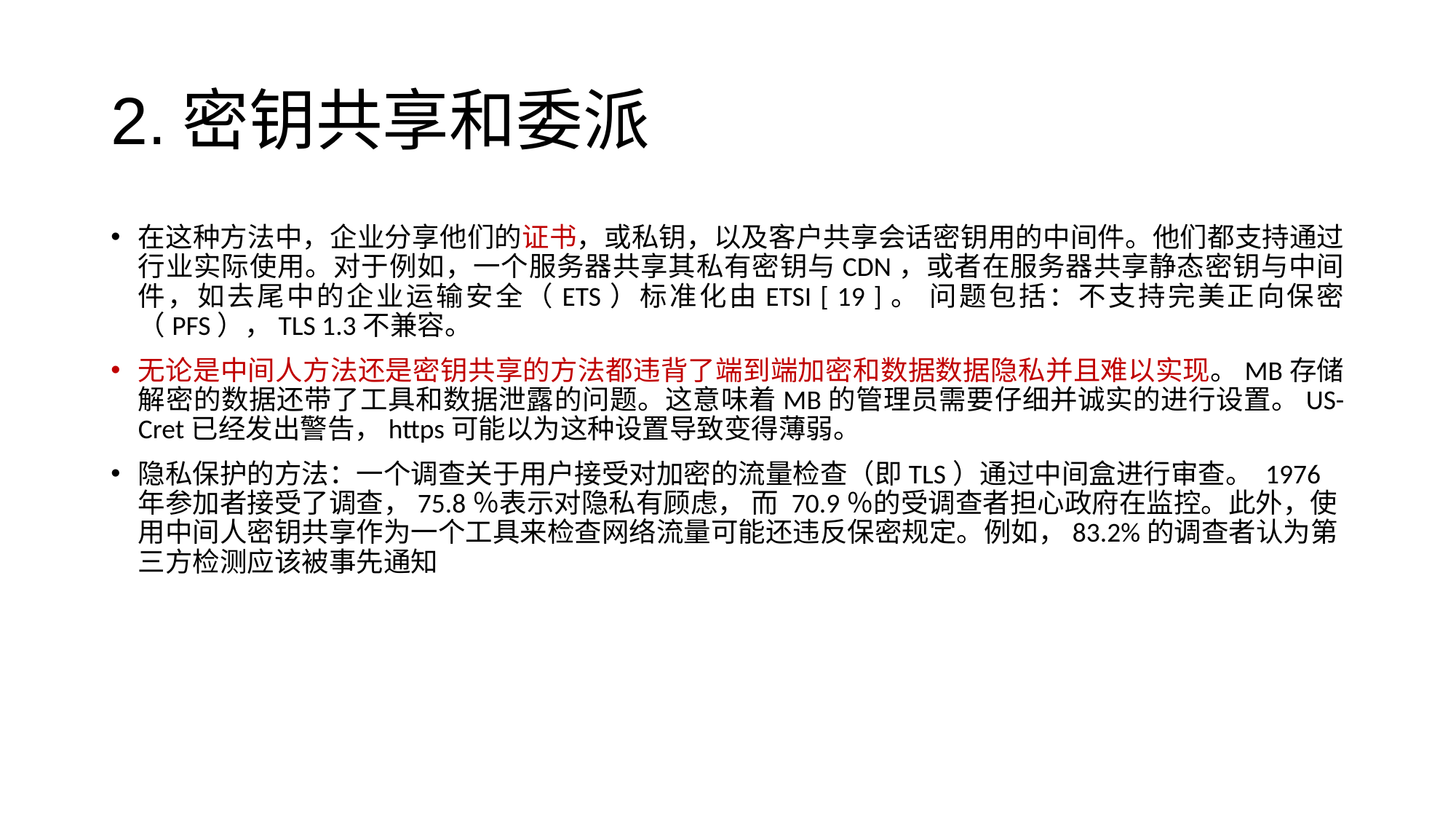

# 2.密钥共享和委派
在这种方法中，企业分享他们的证书，或私钥，以及客户共享会话密钥用的中间件。他们都支持通过行业实际使用。对于例如，一个服务器共享其私有密钥与CDN，或者在服务器共享静态密钥与中间件，如去尾中的企业运输安全（ETS）标准化由ETSI [ 19 ]。 问题包括：不支持完美正向保密（PFS），TLS 1.3不兼容。
无论是中间人方法还是密钥共享的方法都违背了端到端加密和数据数据隐私并且难以实现。MB存储解密的数据还带了工具和数据泄露的问题。这意味着MB的管理员需要仔细并诚实的进行设置。US-Cret已经发出警告，https可能以为这种设置导致变得薄弱。
隐私保护的方法：一个调查关于用户接受对加密的流量检查（即TLS）通过中间盒进行审查。 1976年参加者接受了调查，75.8％表示对隐私有顾虑， 而 70.9％的受调查者担心政府在监控。此外，使用中间人密钥共享作为一个工具来检查网络流量可能还违反保密规定。例如，83.2%的调查者认为第三方检测应该被事先通知